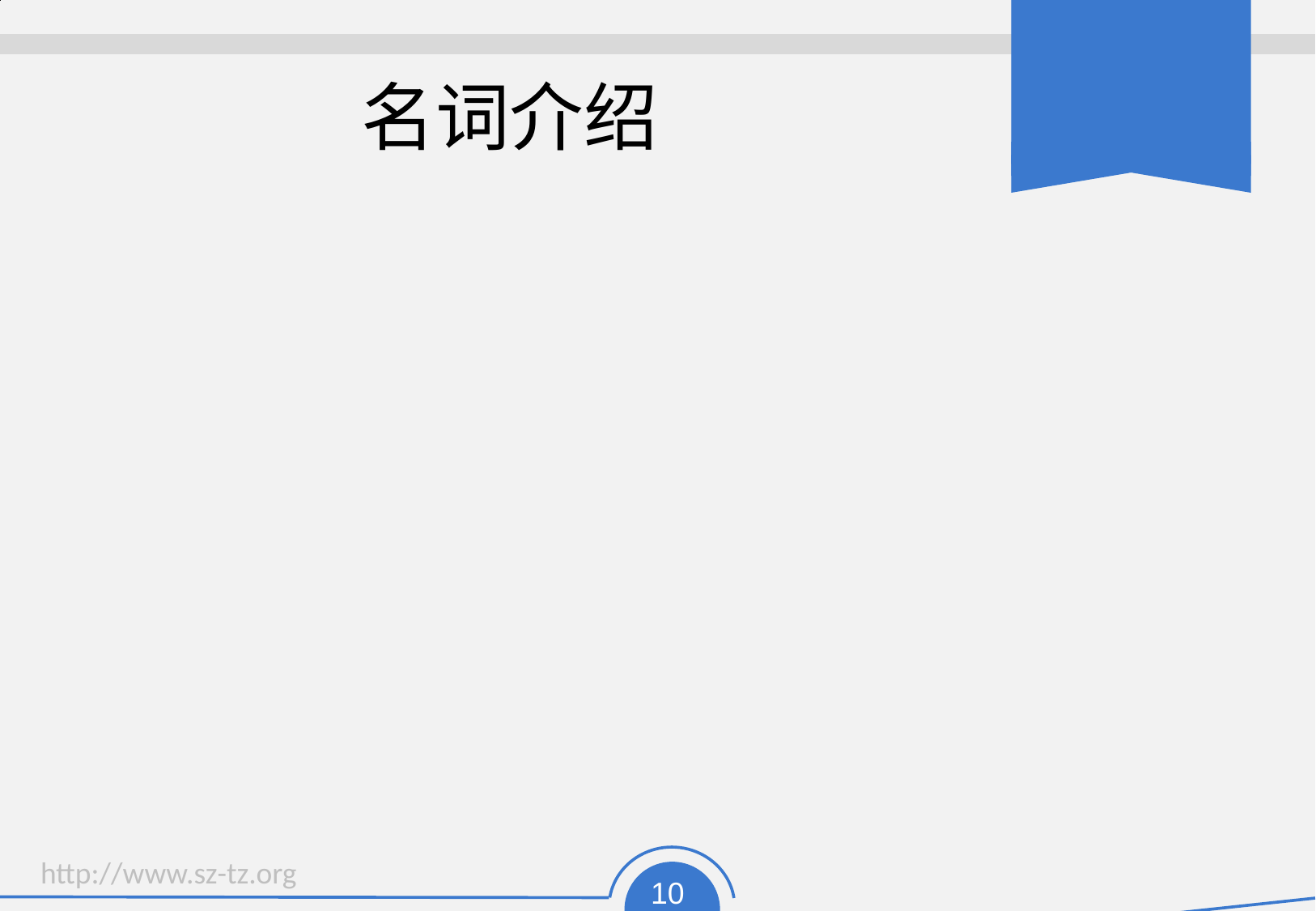

# 名词介绍
JDK
     Java   Development   Kit
    (java 开发工具包)
   工具箱1.2-1.4版本也称为SDK
   Software Development Kit
 JVM
   Java   Virtual    Machine     (java 虚拟机)

  JRE     Java   Runtime    Environment (java  运行环境)